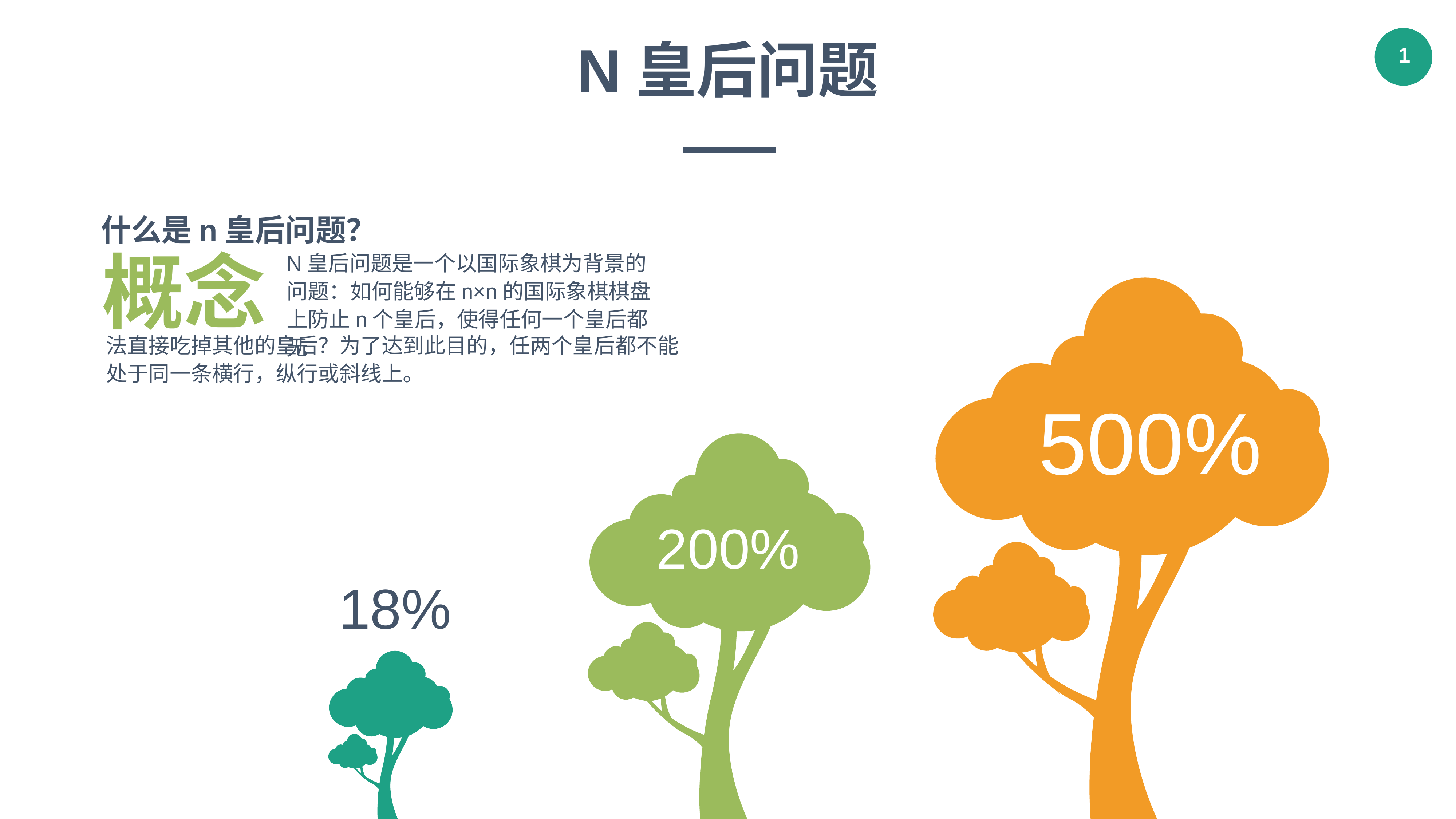

N皇后问题

什么是n皇后问题？
概念
N皇后问题是一个以国际象棋为背景的问题：如何能够在n×n的国际象棋棋盘上防止n个皇后，使得任何一个皇后都无

法直接吃掉其他的皇后？为了达到此目的，任两个皇后都不能处于同一条横行，纵行或斜线上。
500%

200%
18%